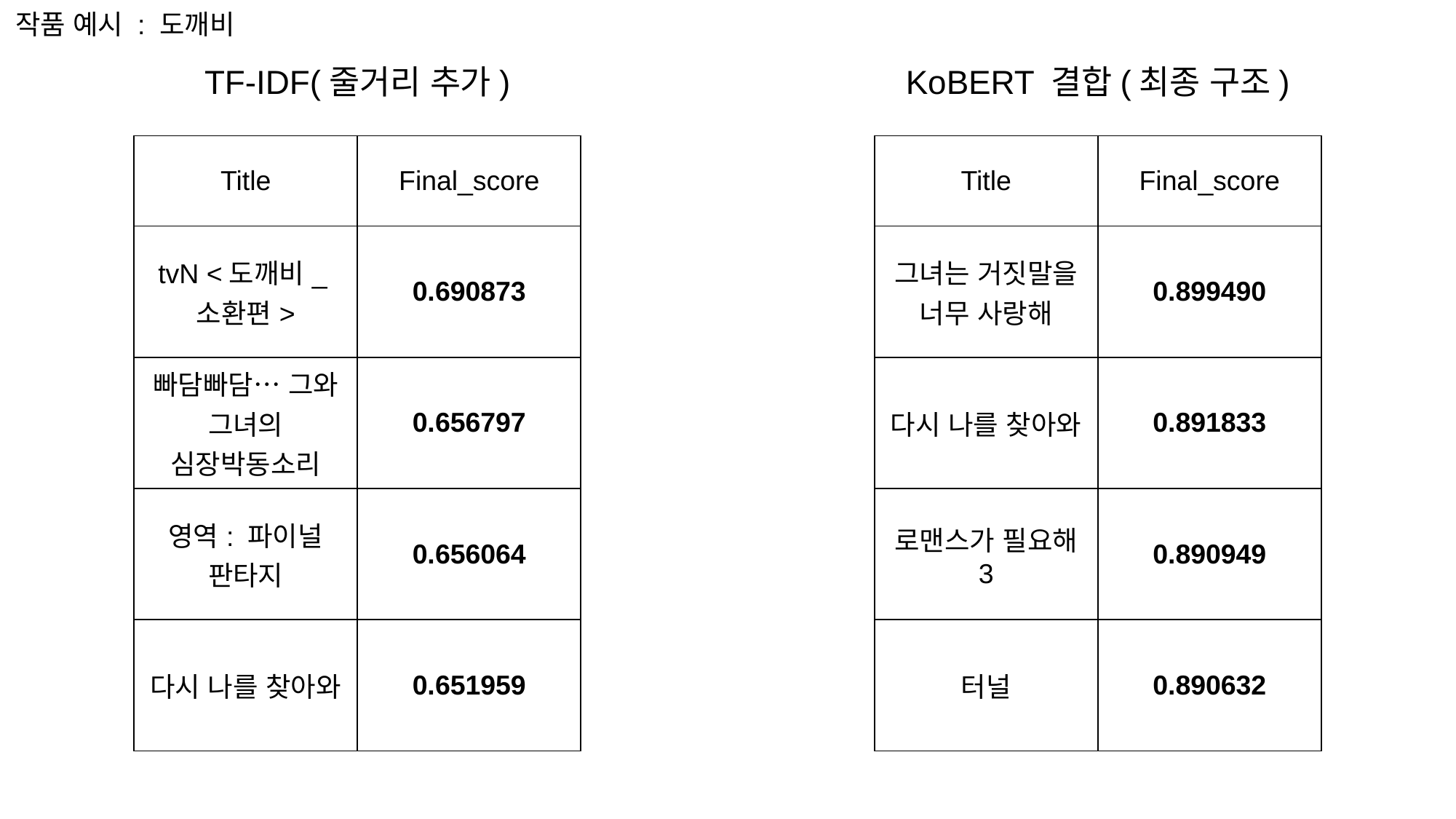

작품 예시 : 도깨비
TF-IDF(줄거리 추가)
KoBERT 결합(최종 구조)
| Title | Final\_score |
| --- | --- |
| tvN <도깨비\_소환편> | 0.690873 |
| 빠담빠담… 그와 그녀의 심장박동소리 | 0.656797 |
| 영역: 파이널 판타지 | 0.656064 |
| 다시 나를 찾아와 | 0.651959 |
| Title | Final\_score |
| --- | --- |
| 그녀는 거짓말을 너무 사랑해 | 0.899490 |
| 다시 나를 찾아와 | 0.891833 |
| 로맨스가 필요해 3 | 0.890949 |
| 터널 | 0.890632 |